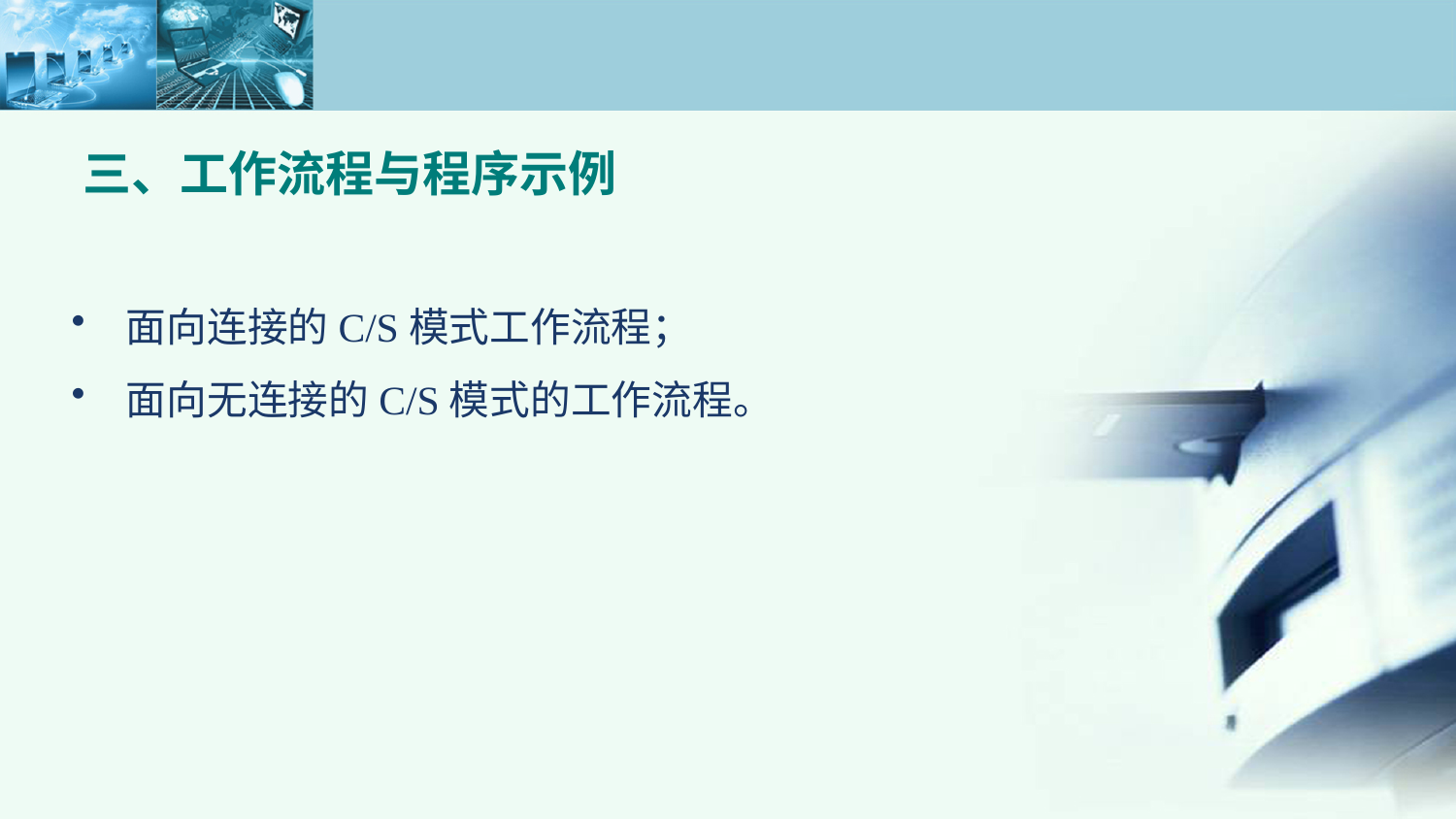

三、工作流程与程序示例
面向连接的C/S模式工作流程；
面向无连接的C/S模式的工作流程。